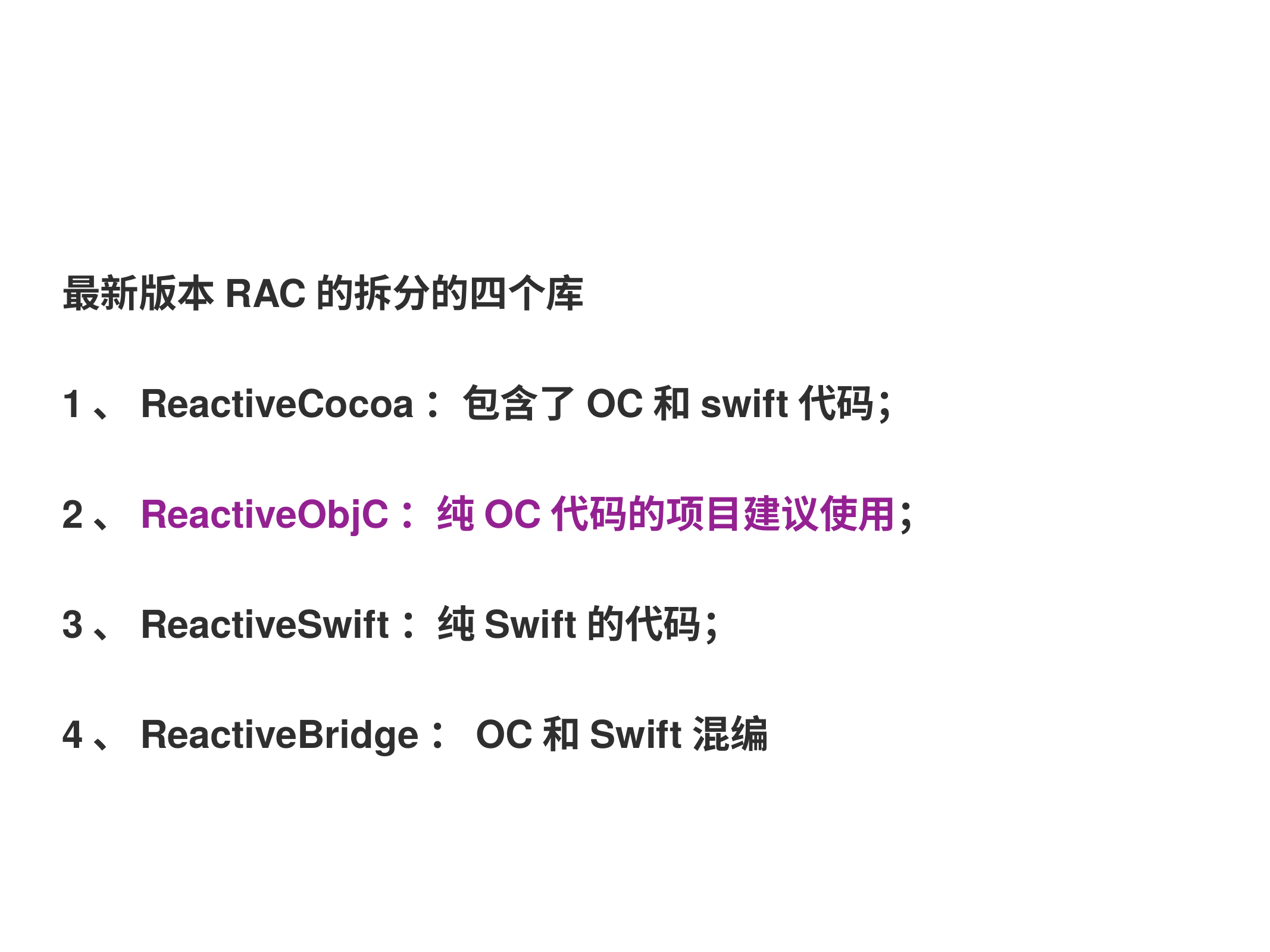

最新版本RAC的拆分的四个库
1、ReactiveCocoa：包含了OC和swift代码；
2、ReactiveObjC：纯OC代码的项目建议使用；
3、ReactiveSwift：纯Swift的代码；
4、ReactiveBridge：OC和Swift混编